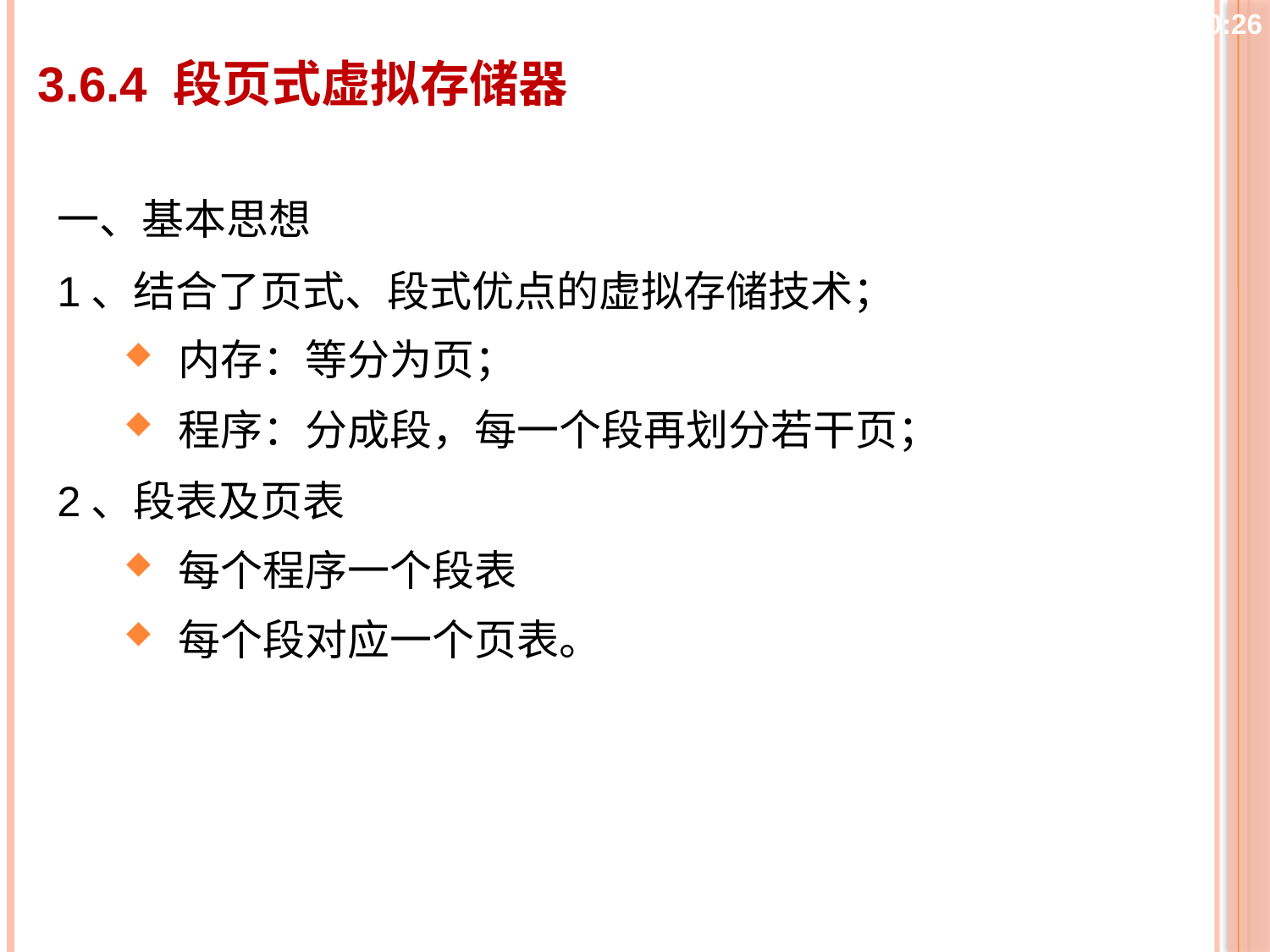

10:26
3.6.4 段页式虚拟存储器
一、基本思想
1、结合了页式、段式优点的虚拟存储技术；
内存：等分为页；
程序：分成段，每一个段再划分若干页；
2、段表及页表
每个程序一个段表
每个段对应一个页表。